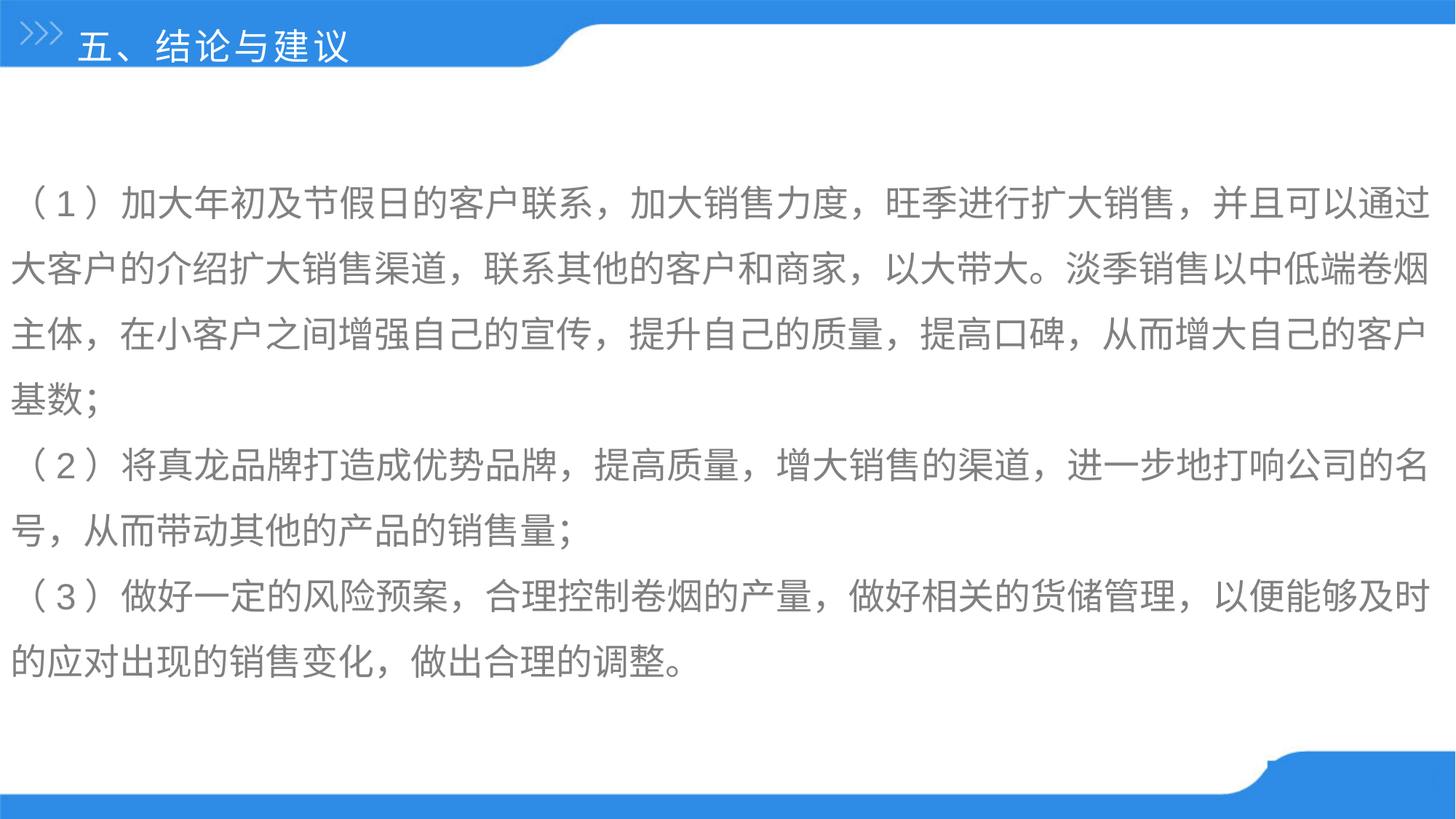

五、结论与建议
（1）加大年初及节假日的客户联系，加大销售力度，旺季进行扩大销售，并且可以通过大客户的介绍扩大销售渠道，联系其他的客户和商家，以大带大。淡季销售以中低端卷烟主体，在小客户之间增强自己的宣传，提升自己的质量，提高口碑，从而增大自己的客户基数；
（2）将真龙品牌打造成优势品牌，提高质量，增大销售的渠道，进一步地打响公司的名号，从而带动其他的产品的销售量；
（3）做好一定的风险预案，合理控制卷烟的产量，做好相关的货储管理，以便能够及时的应对出现的销售变化，做出合理的调整。